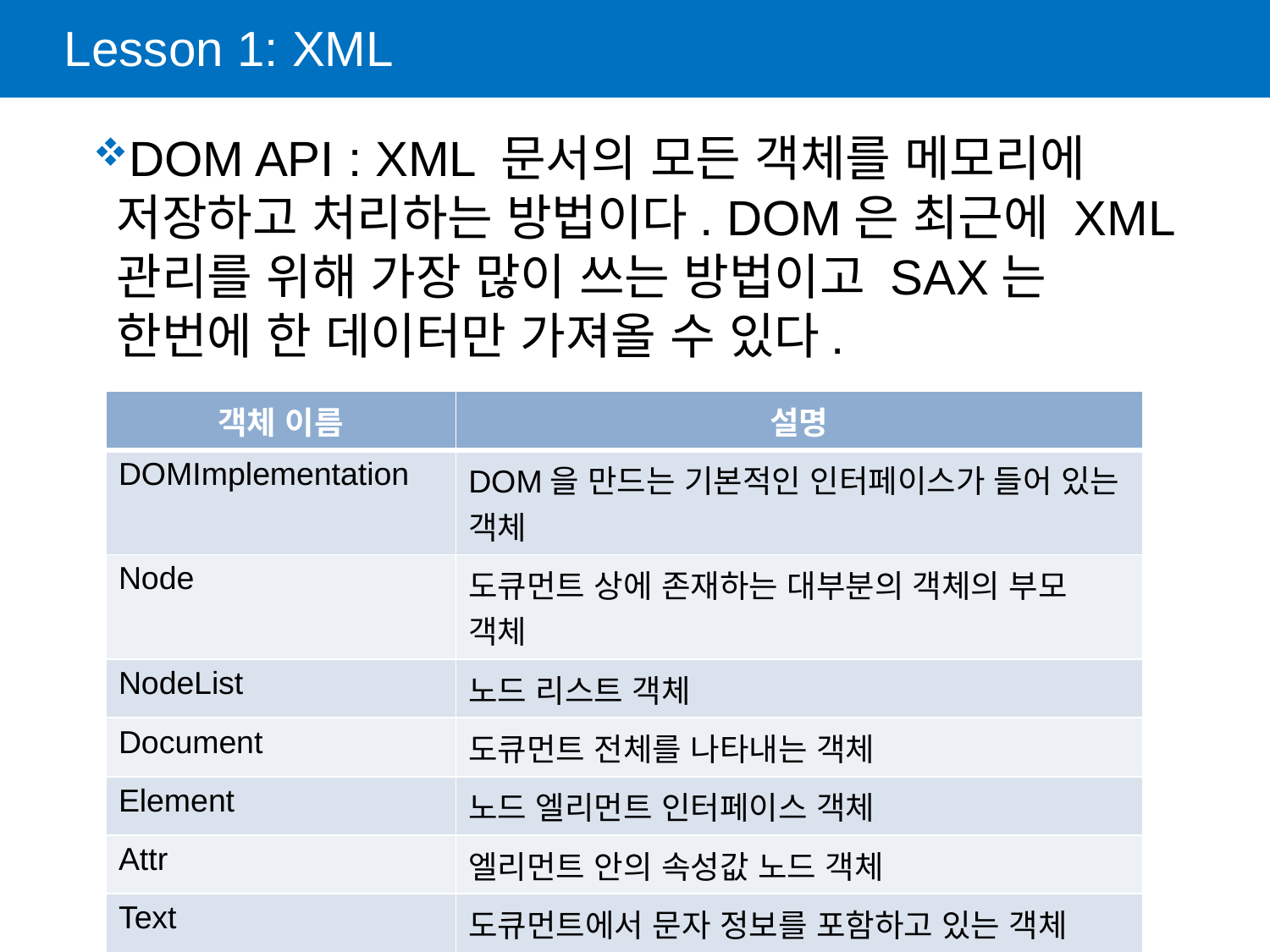

# Lesson 1: XML
DOM API : XML 문서의 모든 객체를 메모리에 저장하고 처리하는 방법이다. DOM은 최근에 XML 관리를 위해 가장 많이 쓰는 방법이고 SAX는 한번에 한 데이터만 가져올 수 있다.

| 객체 이름 | 설명 |
| --- | --- |
| DOMImplementation | DOM을 만드는 기본적인 인터페이스가 들어 있는 객체 |
| Node | 도큐먼트 상에 존재하는 대부분의 객체의 부모 객체 |
| NodeList | 노드 리스트 객체 |
| Document | 도큐먼트 전체를 나타내는 객체 |
| Element | 노드 엘리먼트 인터페이스 객체 |
| Attr | 엘리먼트 안의 속성값 노드 객체 |
| Text | 도큐먼트에서 문자 정보를 포함하고 있는 객체 |